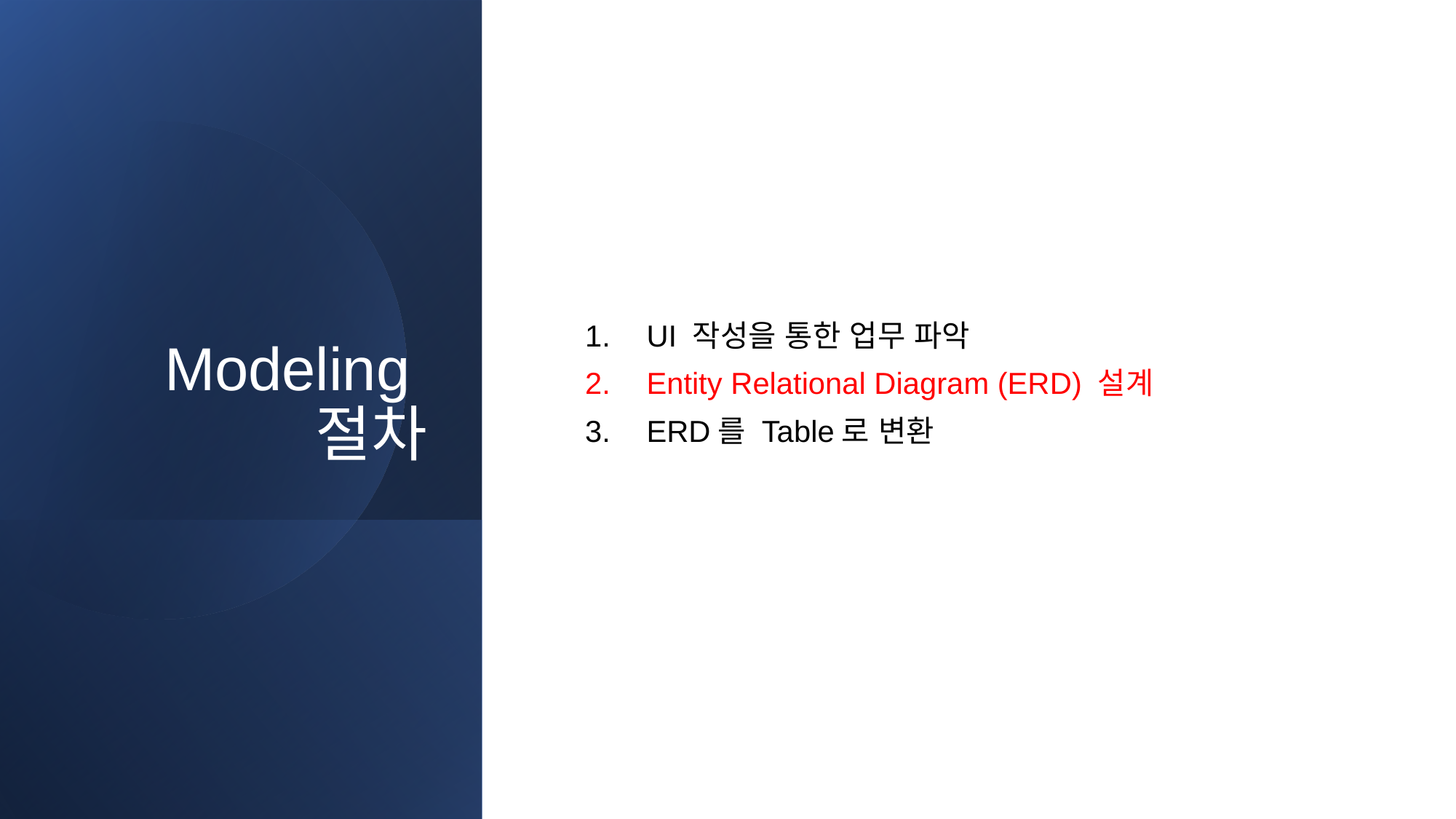

# Modeling 절차
UI 작성을 통한 업무 파악
Entity Relational Diagram (ERD) 설계
ERD를 Table로 변환